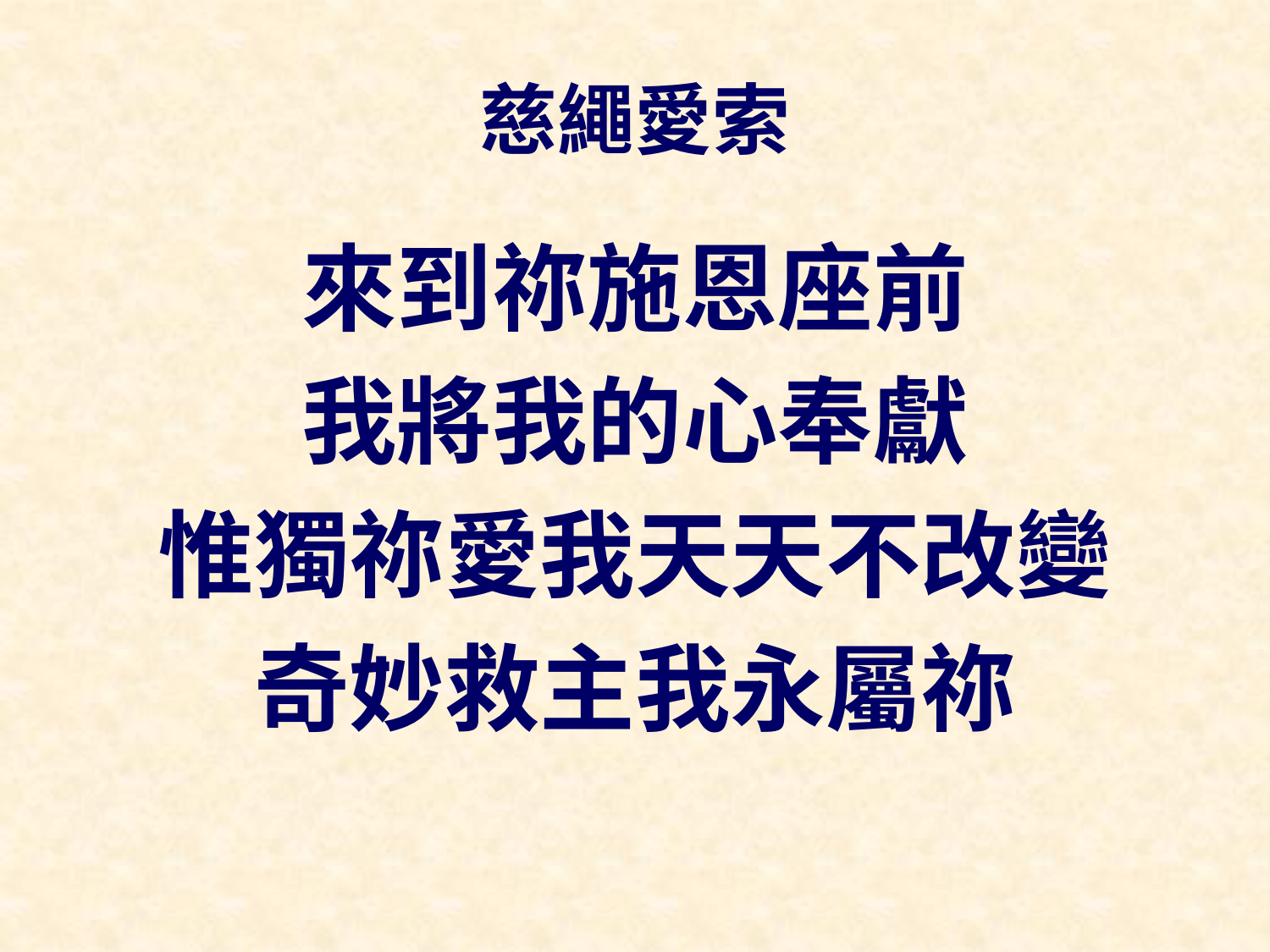

# 慈繩愛索
來到祢施恩座前
我將我的心奉獻
惟獨祢愛我天天不改變
奇妙救主我永屬祢